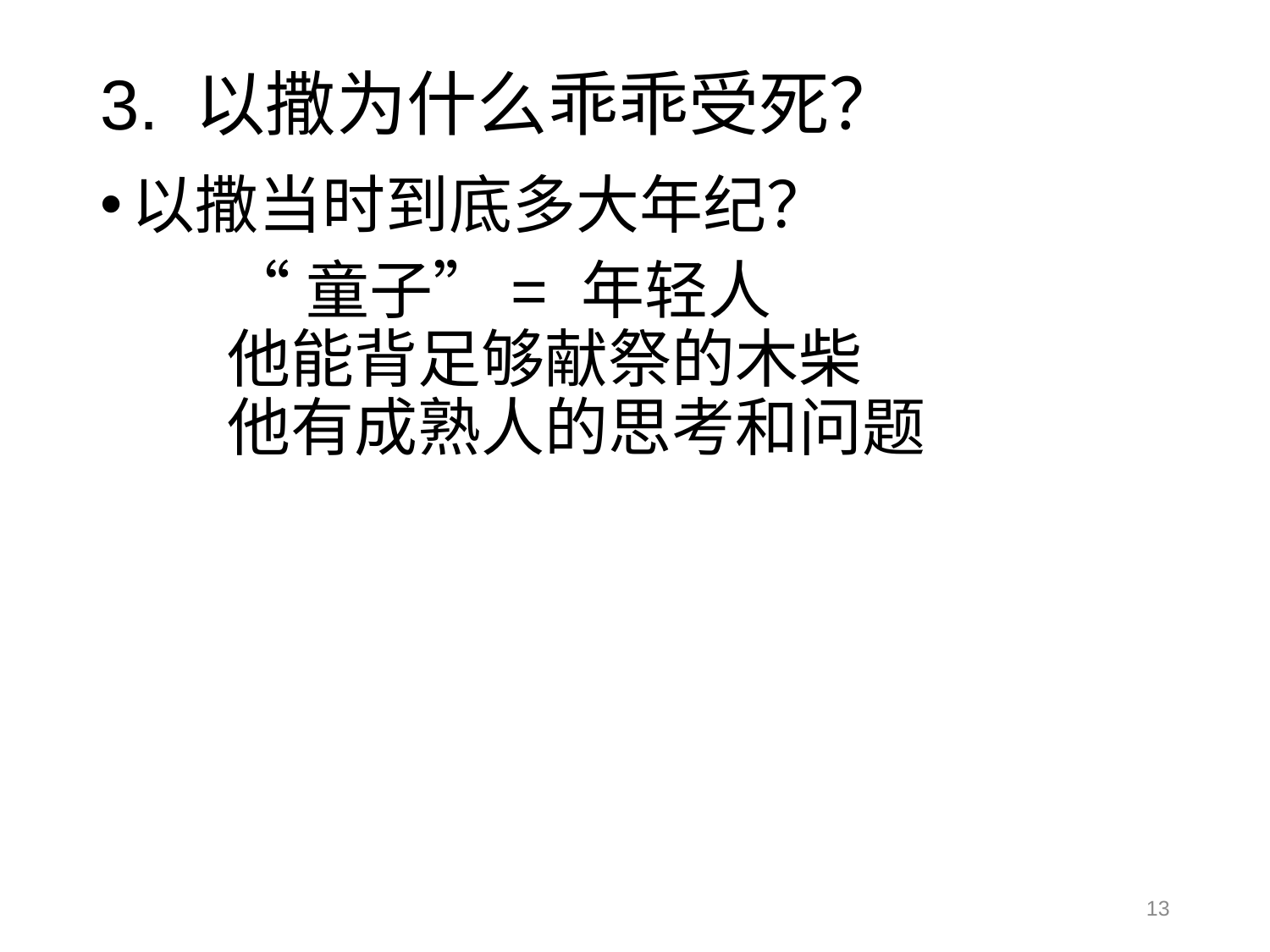

# 3. 以撒为什么乖乖受死？
以撒当时到底多大年纪？
	“童子”= 年轻人
	他能背足够献祭的木柴
	他有成熟人的思考和问题
13